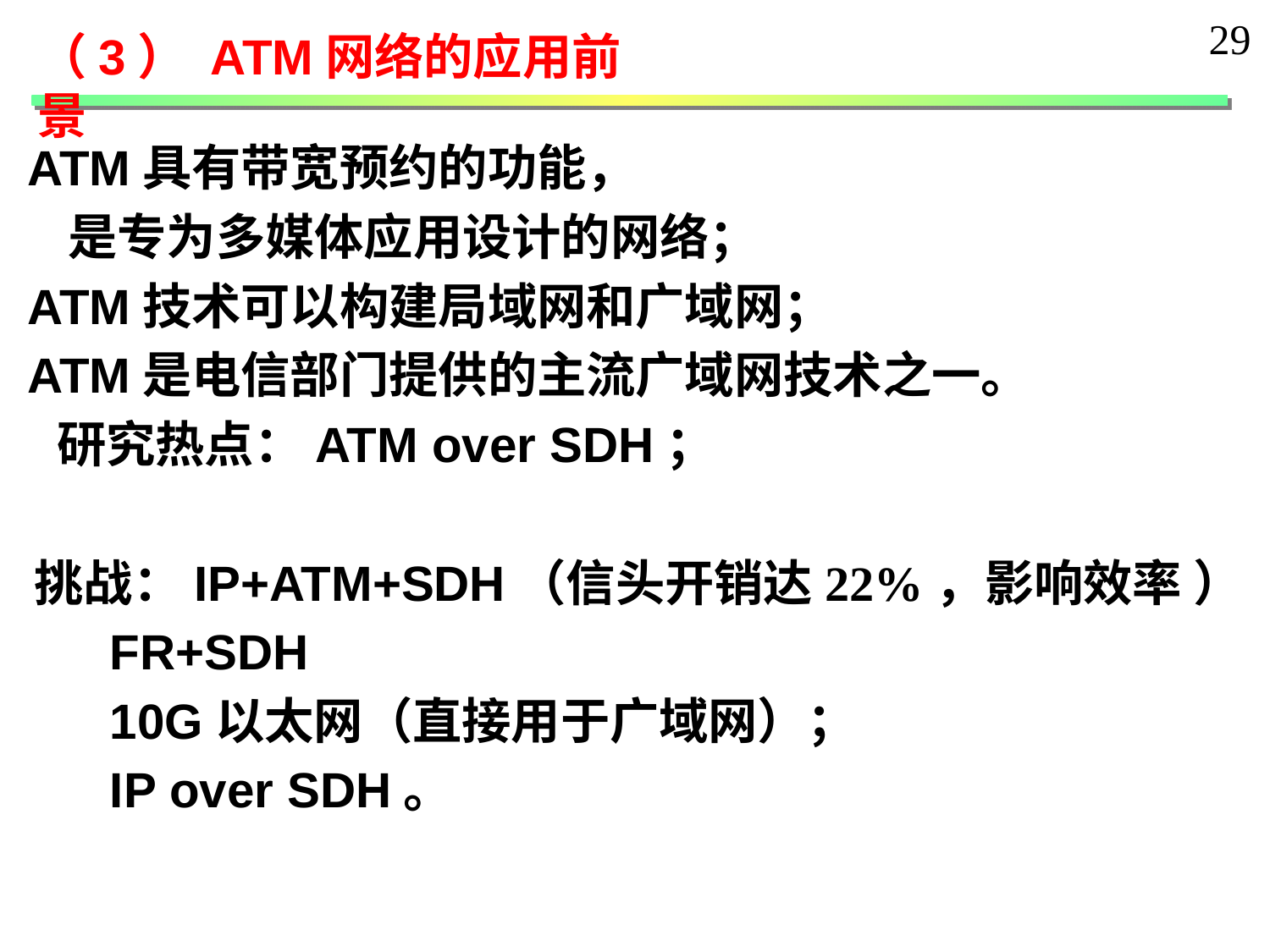

29
（3） ATM网络的应用前景

  ATM具有带宽预约的功能，
     是专为多媒体应用设计的网络；
  ATM技术可以构建局域网和广域网；
  ATM是电信部门提供的主流广域网技术之一。
    研究热点：ATM over SDH；

  挑战：IP+ATM+SDH（信头开销达22%，影响效率 ）
        FR+SDH
        10G以太网（直接用于广域网）；
        IP over SDH。